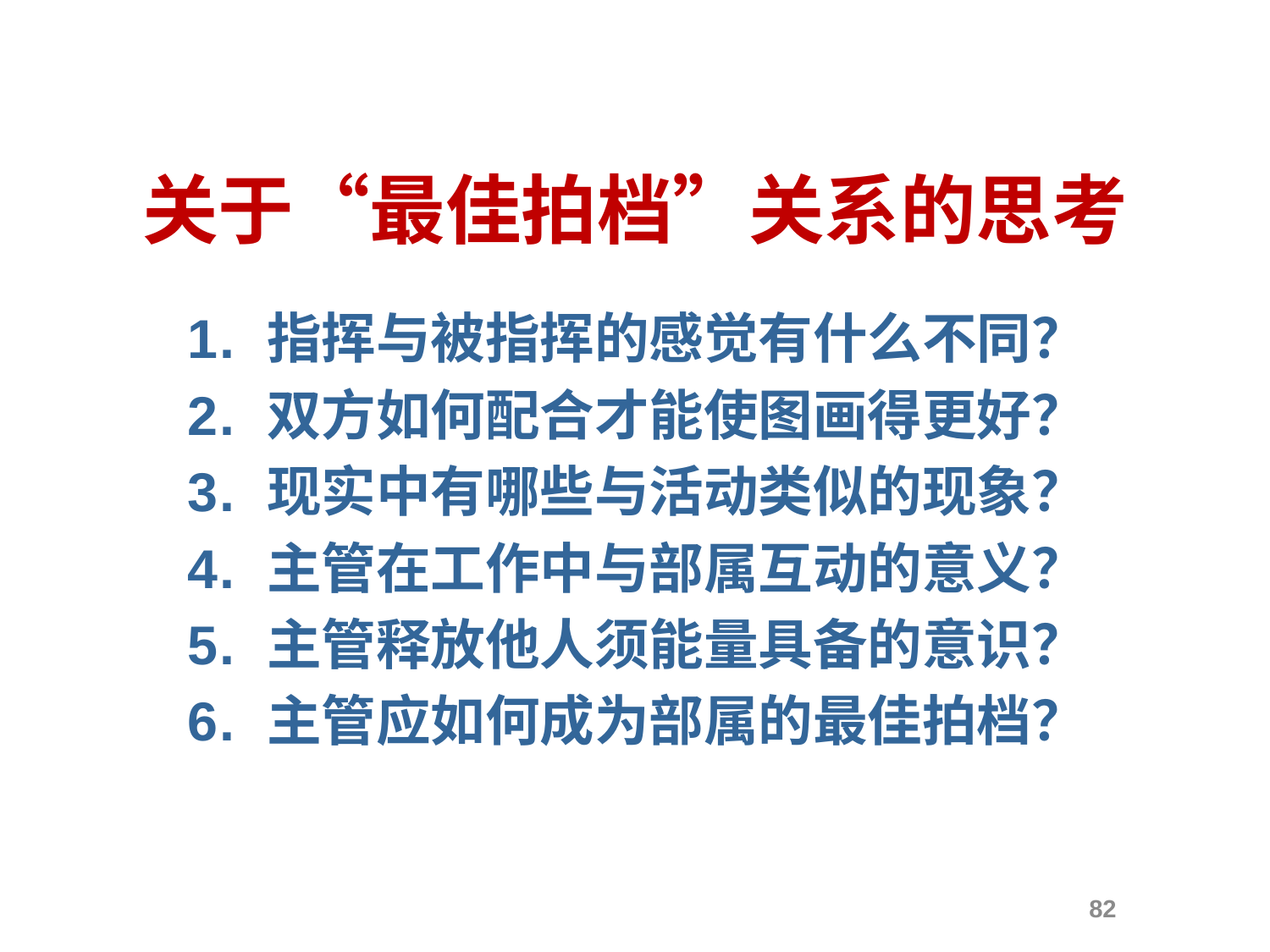

# 关于“最佳拍档”关系的思考
指挥与被指挥的感觉有什么不同？
双方如何配合才能使图画得更好？
现实中有哪些与活动类似的现象？
主管在工作中与部属互动的意义？
主管释放他人须能量具备的意识？
主管应如何成为部属的最佳拍档？
82